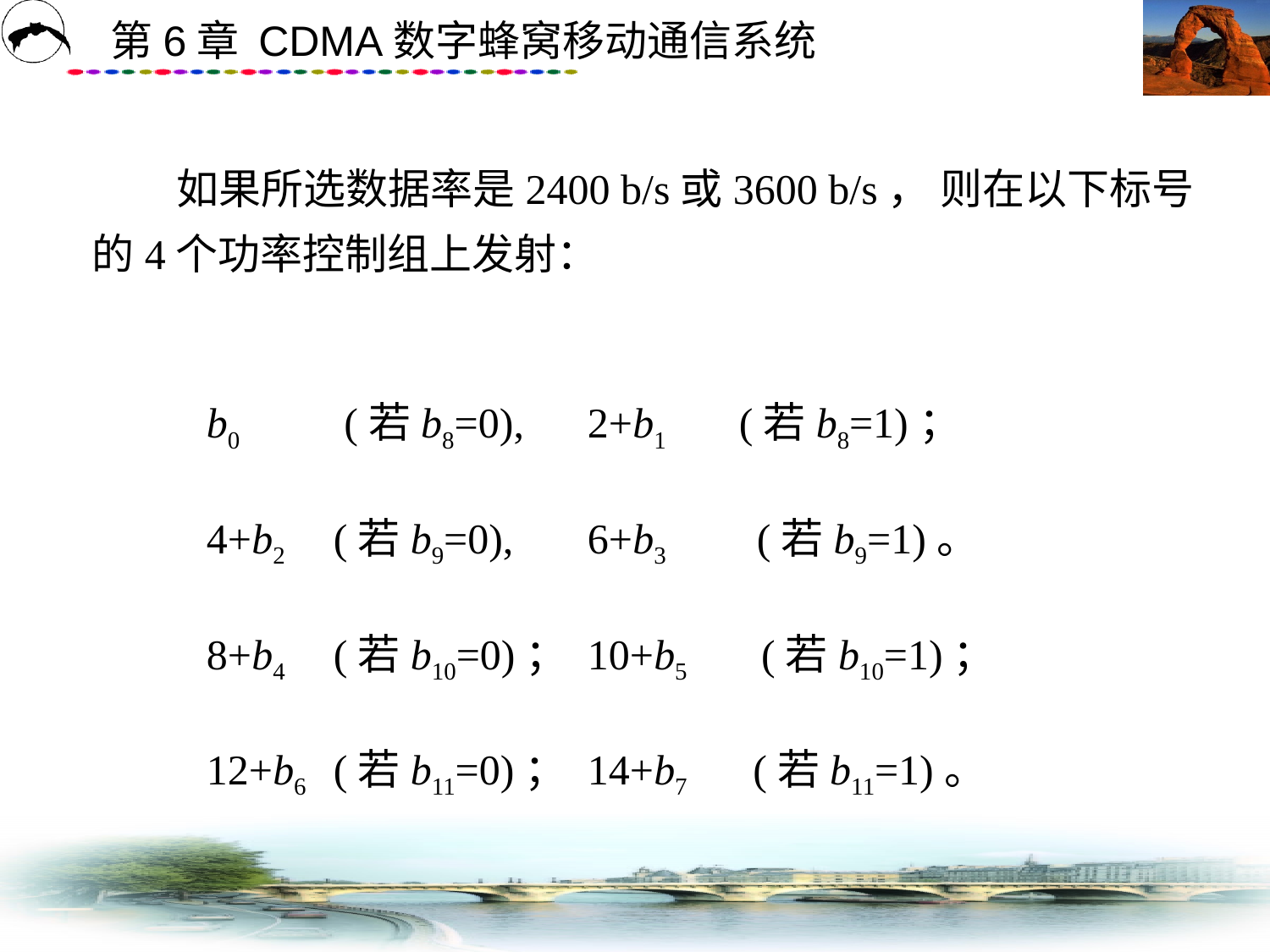

# 如果所选数据率是2400 b/s或3600 b/s， 则在以下标号的4个功率控制组上发射：
b0  	 (若b8=0),   	2+b1	    (若b8=1)；
4+b2	(若b9=0), 	6+b3	    (若b9=1)。
8+b4	(若b10=0)；	10+b5       (若b10=1)；
12+b6	(若b11=0)； 	14+b7          (若b11=1)。